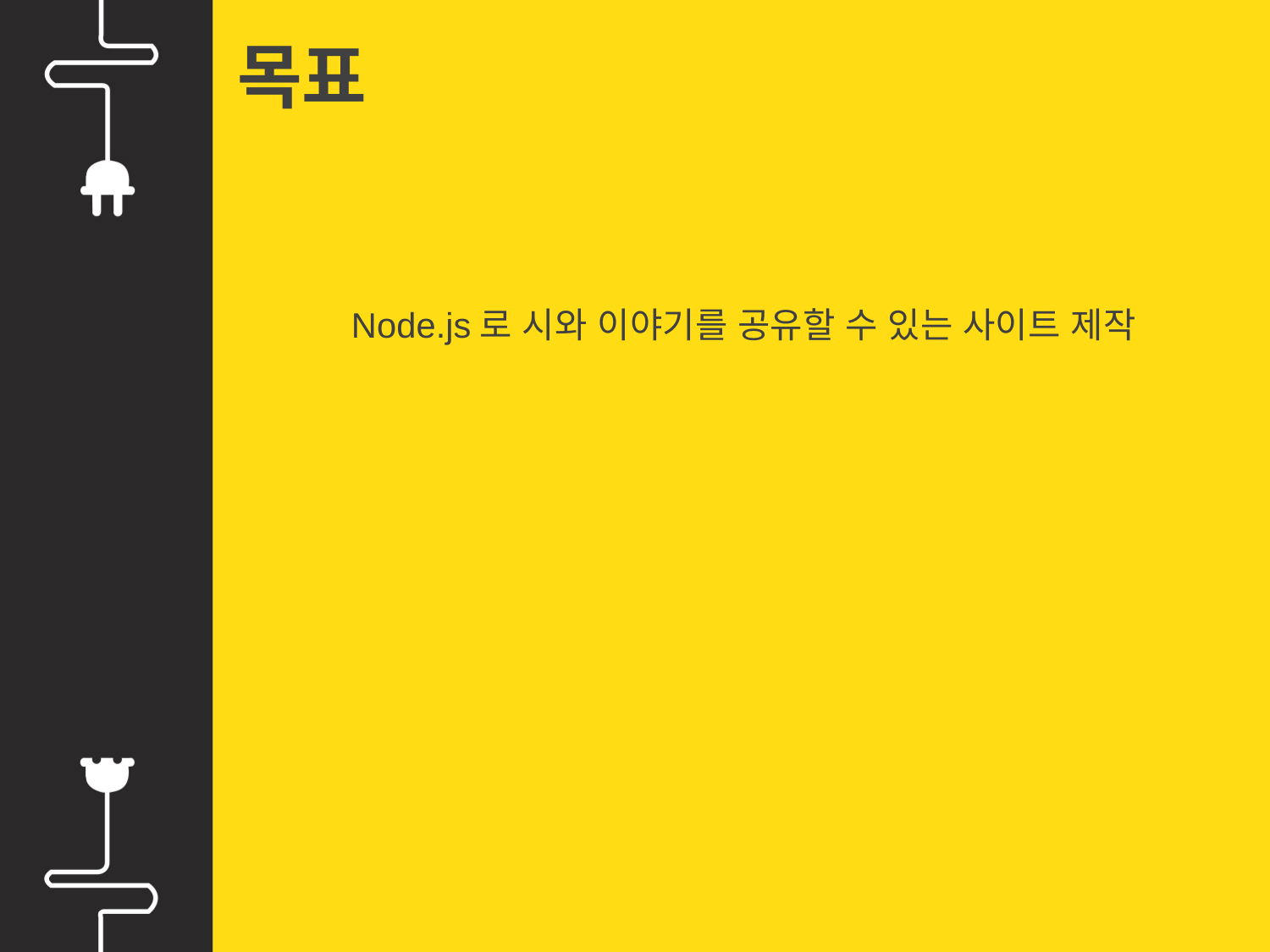

# 목표

Node.js로 시와 이야기를 공유할 수 있는 사이트 제작